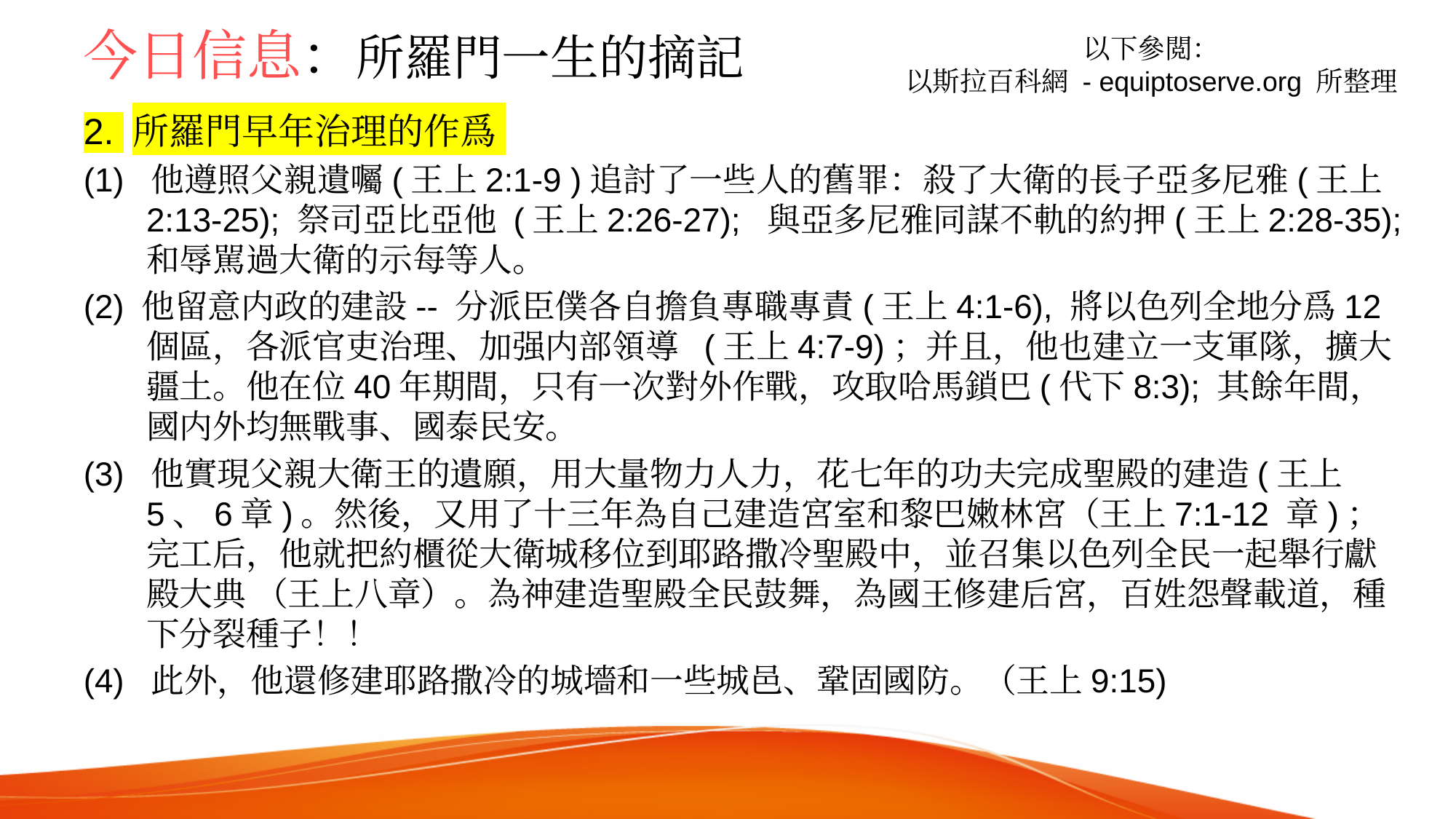

# 今日信息：所羅門一生的摘記
以下參閲：
以斯拉百科網 - equiptoserve.org 所整理
2. 所羅門早年治理的作爲
(1)  他遵照父親遺囑(王上2:1-9 )追討了一些人的舊罪：殺了大衛的長子亞多尼雅(王上2:13-25); 祭司亞比亞他 (王上2:26-27);  與亞多尼雅同謀不軌的約押(王上2:28-35); 和辱駡過大衛的示每等人。
(2) 他留意内政的建設-- 分派臣僕各自擔負專職專責(王上4:1-6), 將以色列全地分爲12個區，各派官吏治理、加强内部領導  (王上4:7-9)；并且，他也建立一支軍隊，擴大疆土。他在位40年期間，只有一次對外作戰，攻取哈馬鎖巴(代下8:3); 其餘年間，國内外均無戰事、國泰民安。
(3)  他實現父親大衛王的遺願，用大量物力人力，花七年的功夫完成聖殿的建造(王上5、6章)。然後，又用了十三年為自己建造宮室和黎巴嫩林宮（王上7:1-12 章)；完工后，他就把約櫃從大衛城移位到耶路撒冷聖殿中，並召集以色列全民一起舉行獻殿大典 （王上八章）。為神建造聖殿全民鼓舞，為國王修建后宮，百姓怨聲載道，種下分裂種子！！
(4)  此外，他還修建耶路撒冷的城墻和一些城邑、鞏固國防。（王上9:15)